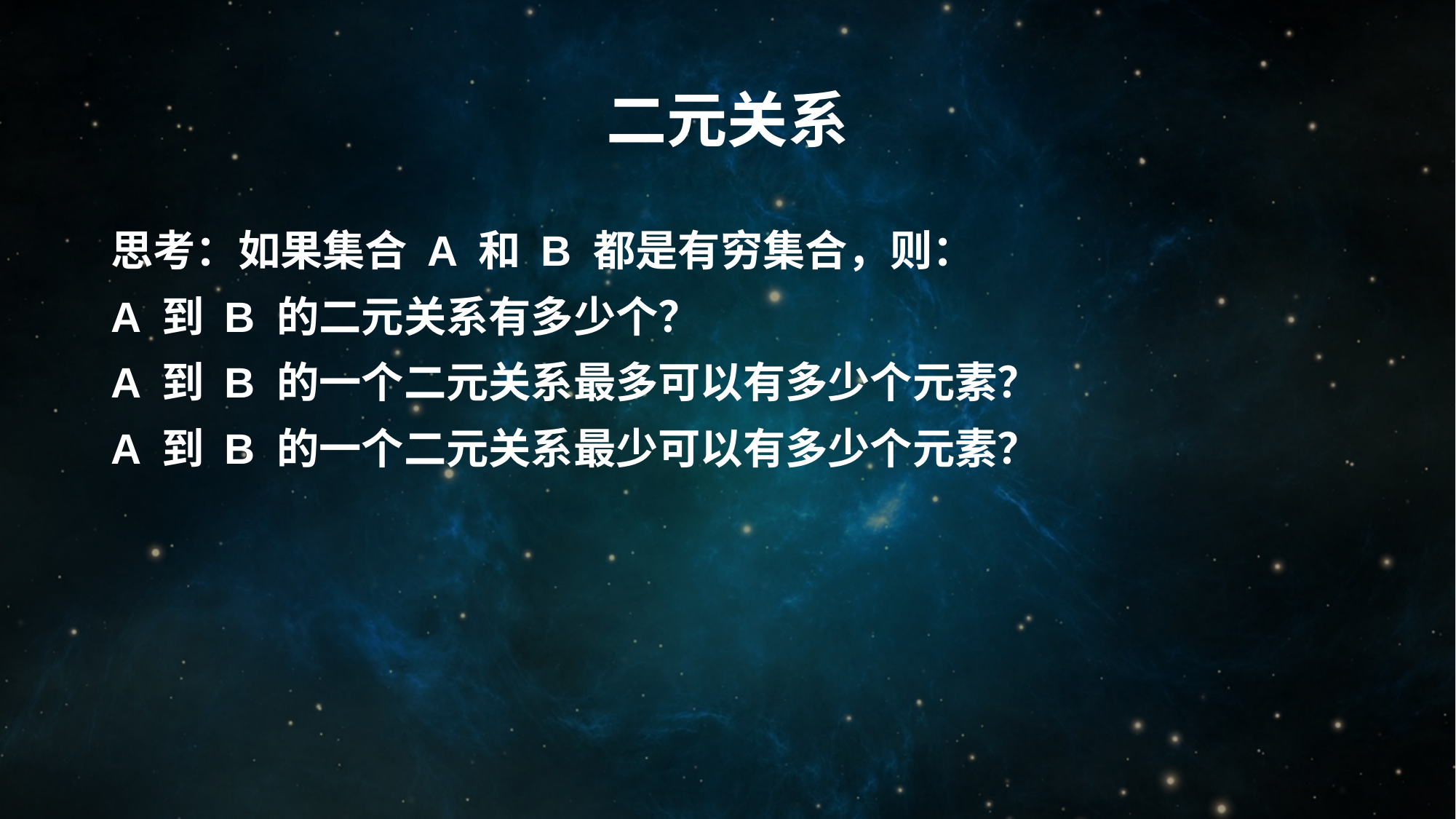

# 二元关系
思考：如果集合 A 和 B 都是有穷集合，则：
A 到 B 的二元关系有多少个？
A 到 B 的一个二元关系最多可以有多少个元素？
A 到 B 的一个二元关系最少可以有多少个元素？